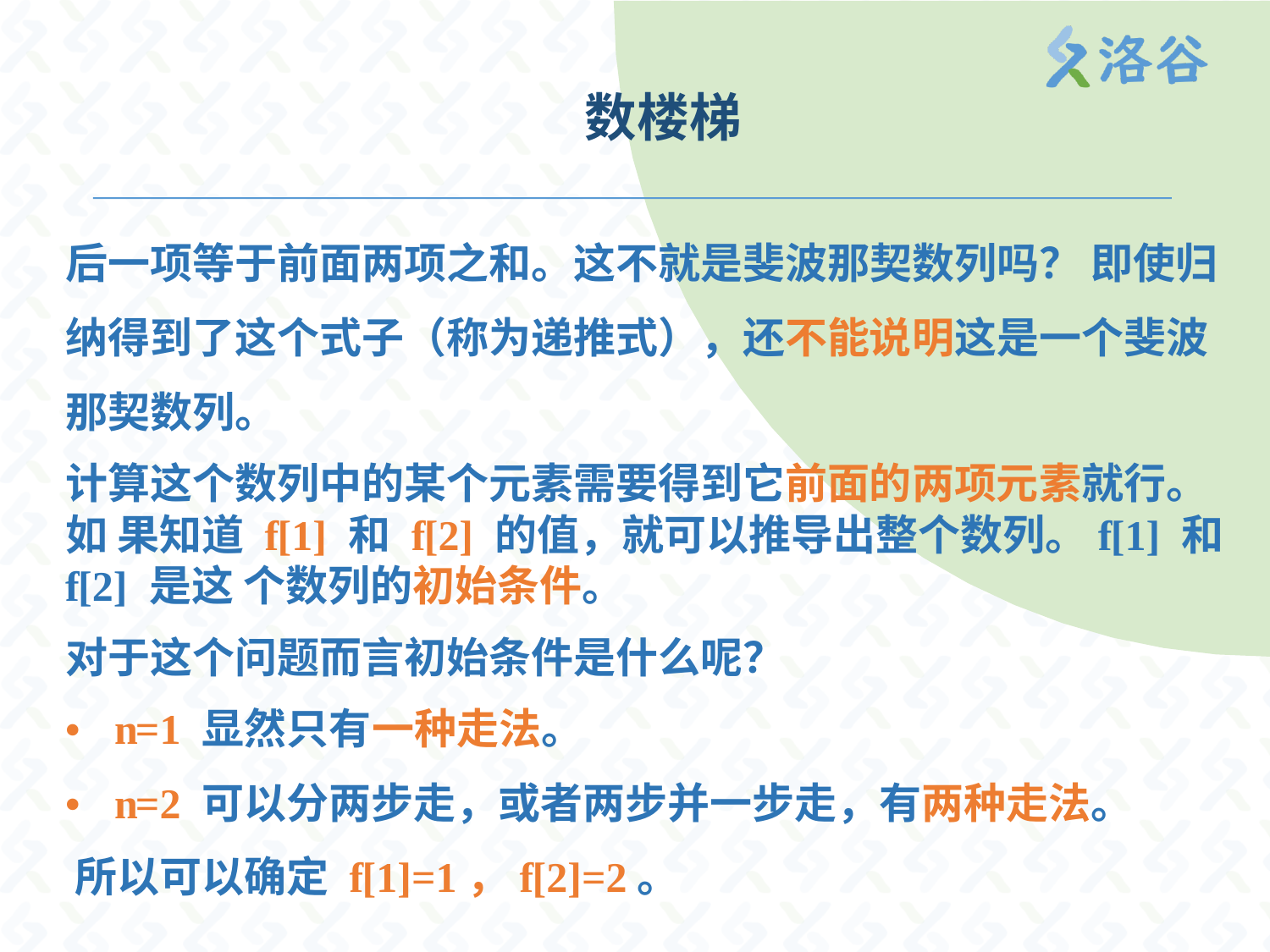

数楼梯

后一项等于前面两项之和。这不就是斐波那契数列吗？ 即使归纳得到了这个式子（称为递推式），还不能说明这是一个斐波那契数列。

计算这个数列中的某个元素需要得到它前面的两项元素就行。如 果知道 f[1] 和 f[2] 的值，就可以推导出整个数列。f[1] 和 f[2] 是这 个数列的初始条件。

对于这个问题而言初始条件是什么呢？

•	n=1 显然只有一种走法。
•	n=2 可以分两步走，或者两步并一步走，有两种走法。 所以可以确定 f[1]=1，f[2]=2。